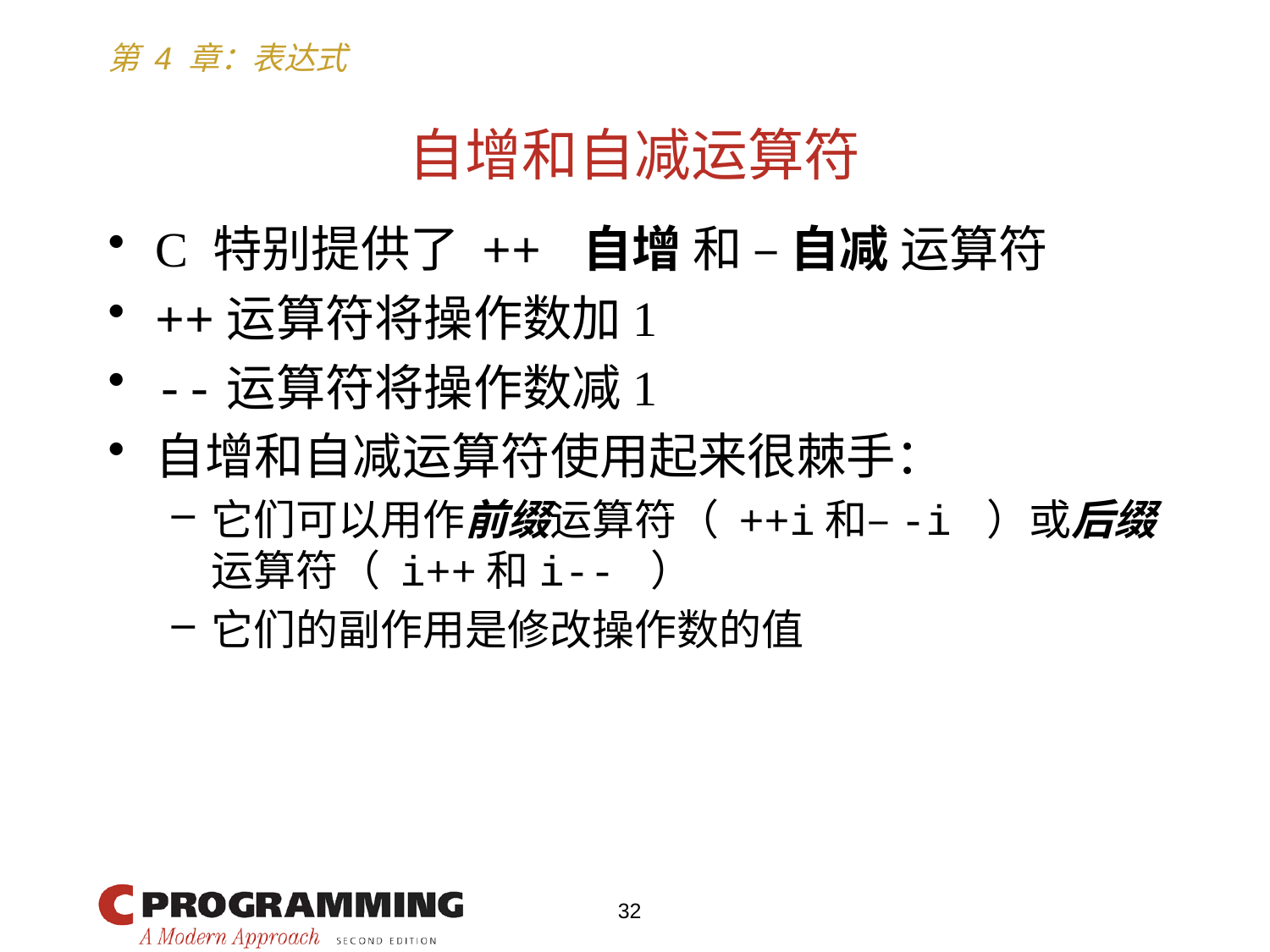

# 自增和自减运算符
C 特别提供了 ++ 自增 和 – 自减 运算符
++运算符将操作数加1
--运算符将操作数减1
自增和自减运算符使用起来很棘手：
它们可以用作前缀运算符（ ++i和–-i ）或后缀运算符（ i++和i-- ）
它们的副作用是修改操作数的值

32